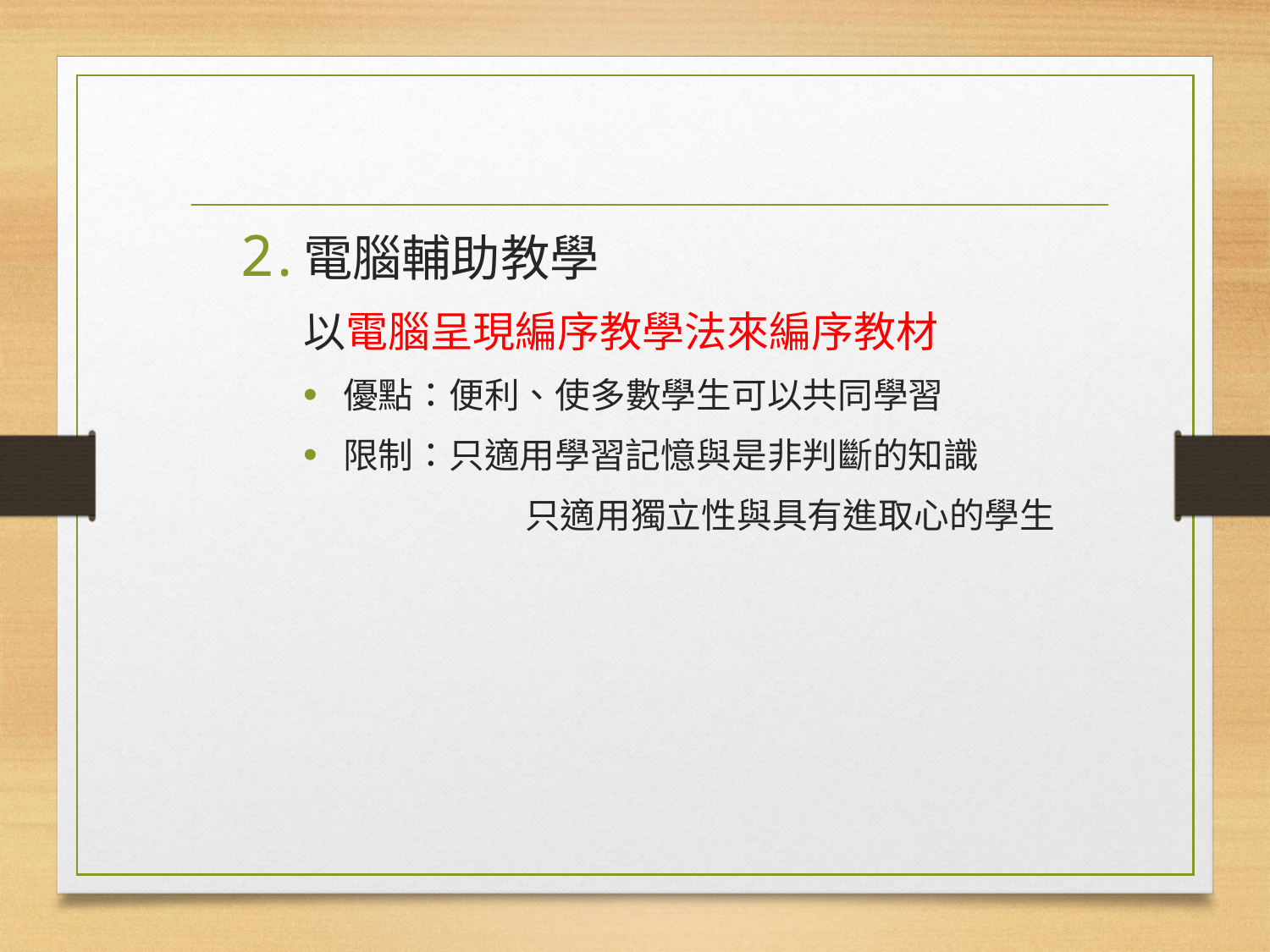

#
電腦輔助教學
以電腦呈現編序教學法來編序教材
優點：便利、使多數學生可以共同學習
限制：只適用學習記憶與是非判斷的知識
            只適用獨立性與具有進取心的學生